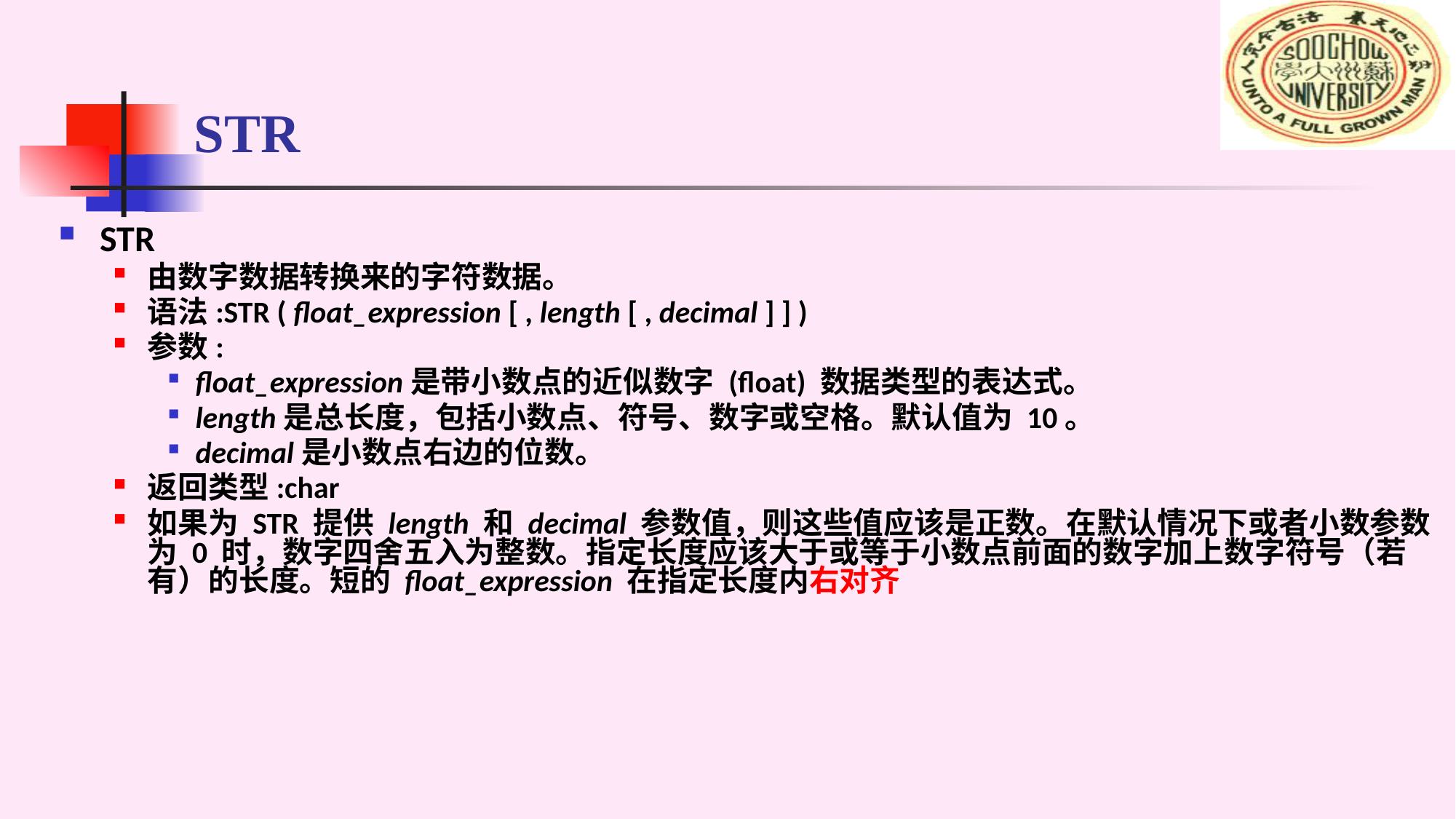

# STR
STR
由数字数据转换来的字符数据。
语法:STR ( float_expression [ , length [ , decimal ] ] )
参数:
float_expression是带小数点的近似数字 (float) 数据类型的表达式。
length是总长度，包括小数点、符号、数字或空格。默认值为 10。
decimal是小数点右边的位数。
返回类型:char
如果为 STR 提供 length 和 decimal 参数值，则这些值应该是正数。在默认情况下或者小数参数为 0 时，数字四舍五入为整数。指定长度应该大于或等于小数点前面的数字加上数字符号（若有）的长度。短的 float_expression 在指定长度内右对齐